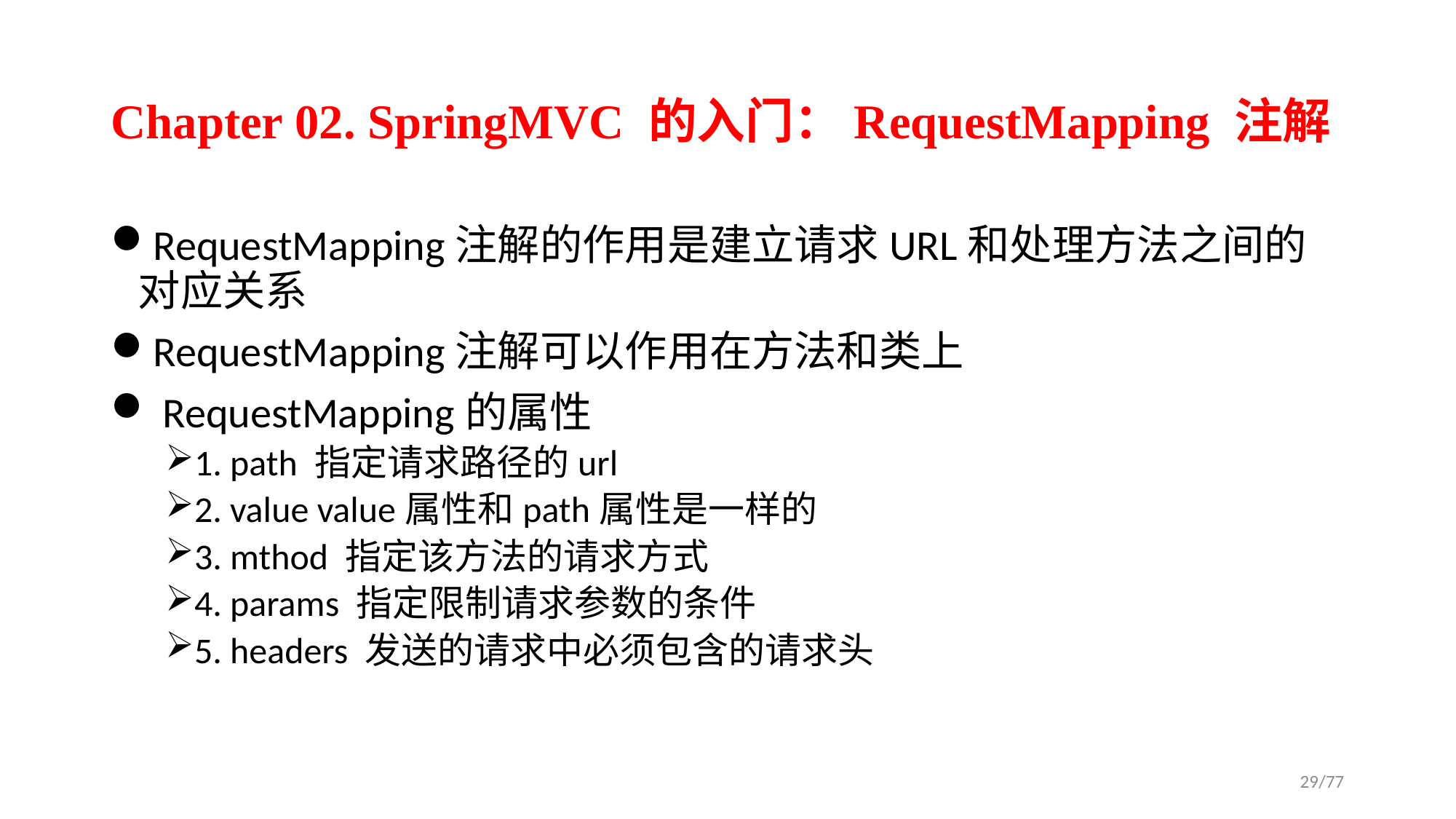

# Chapter 02. SpringMVC 的入门：RequestMapping 注解
RequestMapping注解的作用是建立请求URL和处理方法之间的对应关系
RequestMapping注解可以作用在方法和类上
 RequestMapping的属性
1. path 指定请求路径的url
2. value value属性和path属性是一样的
3. mthod 指定该方法的请求方式
4. params 指定限制请求参数的条件
5. headers 发送的请求中必须包含的请求头

29